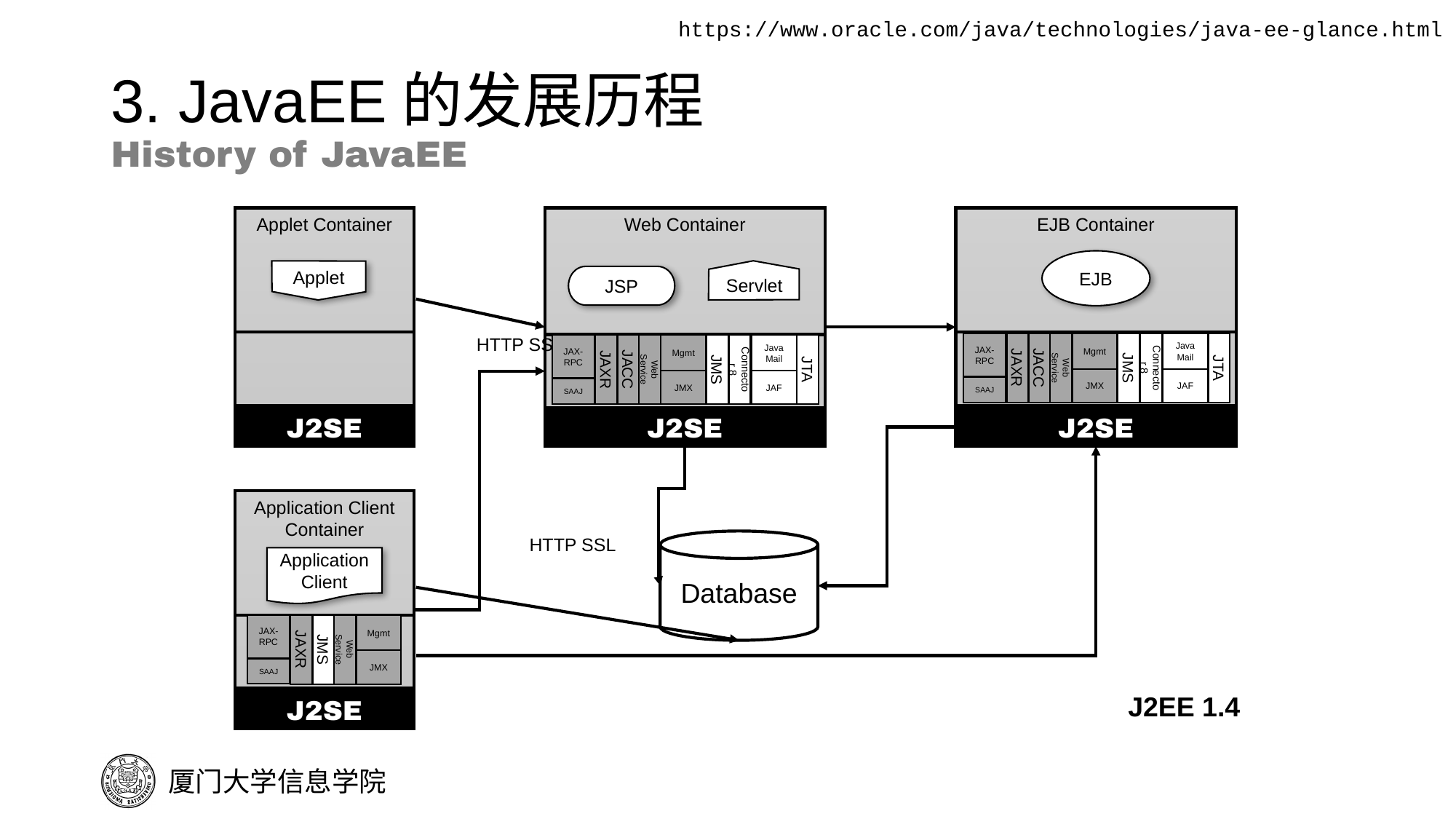

https://www.oracle.com/java/technologies/java-ee-glance.html
# 3. JavaEE的发展历程 History of JavaEE
Applet Container

J2SE
Web Container
J2SE

EJB Container

J2SE
EJB
Applet

Servlet
JSP
HTTP SSL
JAX-
RPC
JAXR
JACC
Web Service
Mgmt
JMS
Connector 8
Java
Mail
JTA
JMX
JAF
SAAJ
JAX-
RPC
JAXR
JACC
Web Service
Mgmt
JMS
Connector 8
Java
Mail
JTA
JMX
JAF
SAAJ
HTTP SSL
Application Client Container

J2SE
Database
Application Client
JAX-
RPC
JAXR
JMS
Web Service
Mgmt
JMX
SAAJ
J2EE 1.4